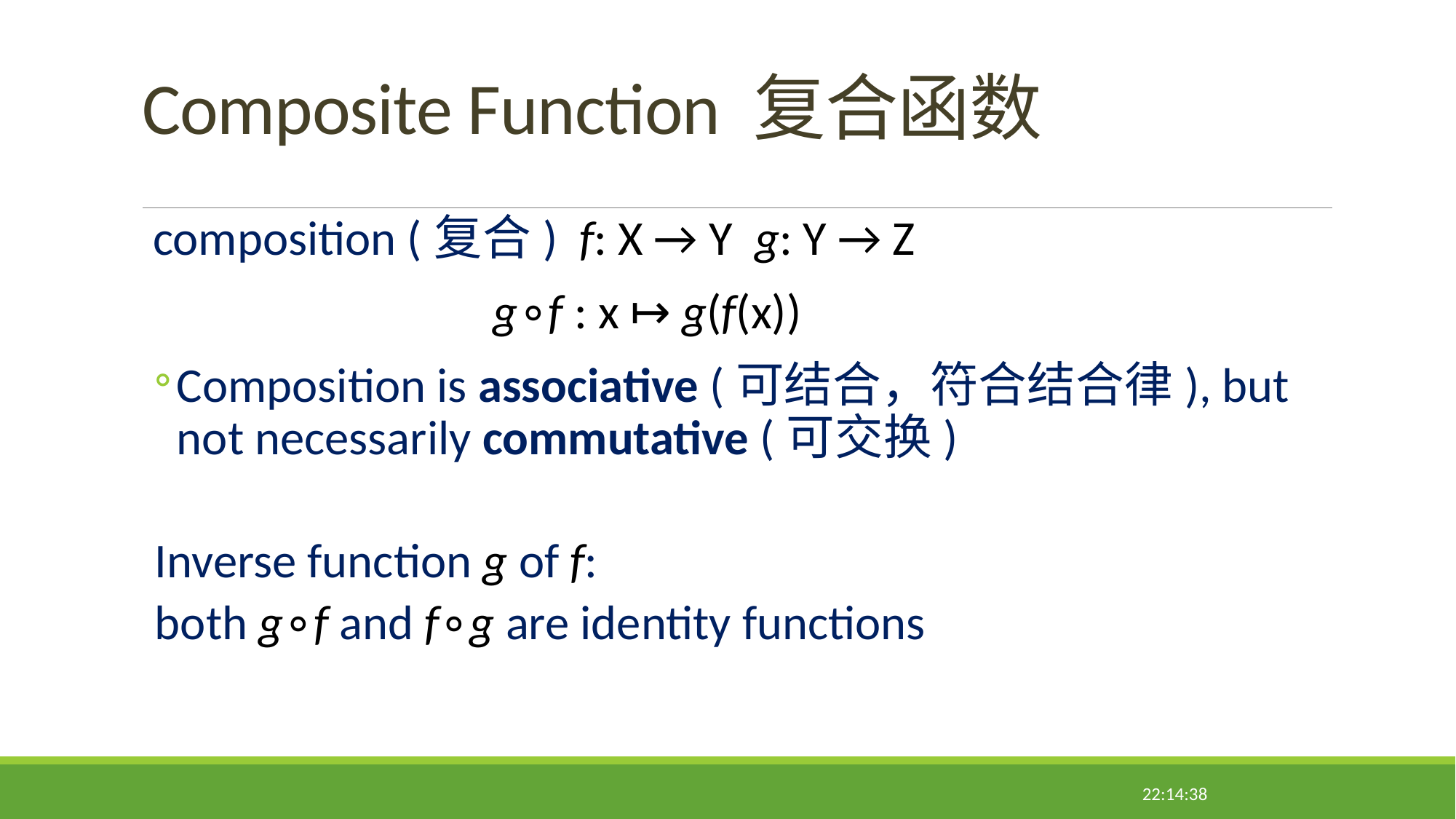

# Composite Function 复合函数
 composition (复合)  f: X → Y  g: Y → Z
                               g∘f : x ↦ g(f(x))
Composition is associative (可结合，符合结合律), but not necessarily commutative (可交换)

Inverse function g of f:
both g∘f and f∘g are identity functions
22:14:38